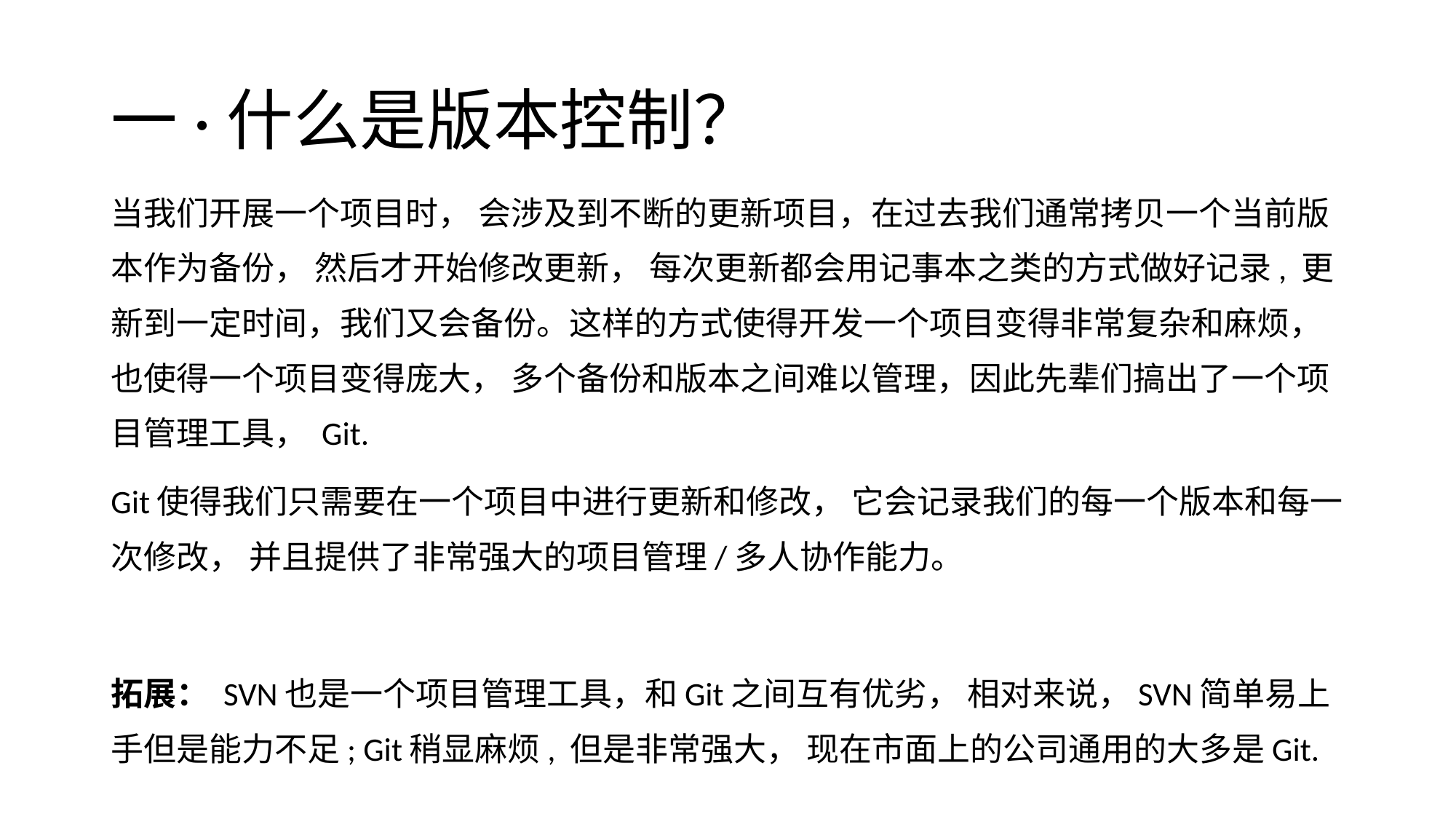

# 一·什么是版本控制？
当我们开展一个项目时， 会涉及到不断的更新项目，在过去我们通常拷贝一个当前版本作为备份， 然后才开始修改更新， 每次更新都会用记事本之类的方式做好记录, 更新到一定时间，我们又会备份。这样的方式使得开发一个项目变得非常复杂和麻烦，也使得一个项目变得庞大， 多个备份和版本之间难以管理，因此先辈们搞出了一个项目管理工具， Git.
Git使得我们只需要在一个项目中进行更新和修改， 它会记录我们的每一个版本和每一次修改， 并且提供了非常强大的项目管理/多人协作能力。

拓展： SVN也是一个项目管理工具，和Git之间互有优劣， 相对来说，SVN简单易上手但是能力不足; Git稍显麻烦, 但是非常强大， 现在市面上的公司通用的大多是Git.